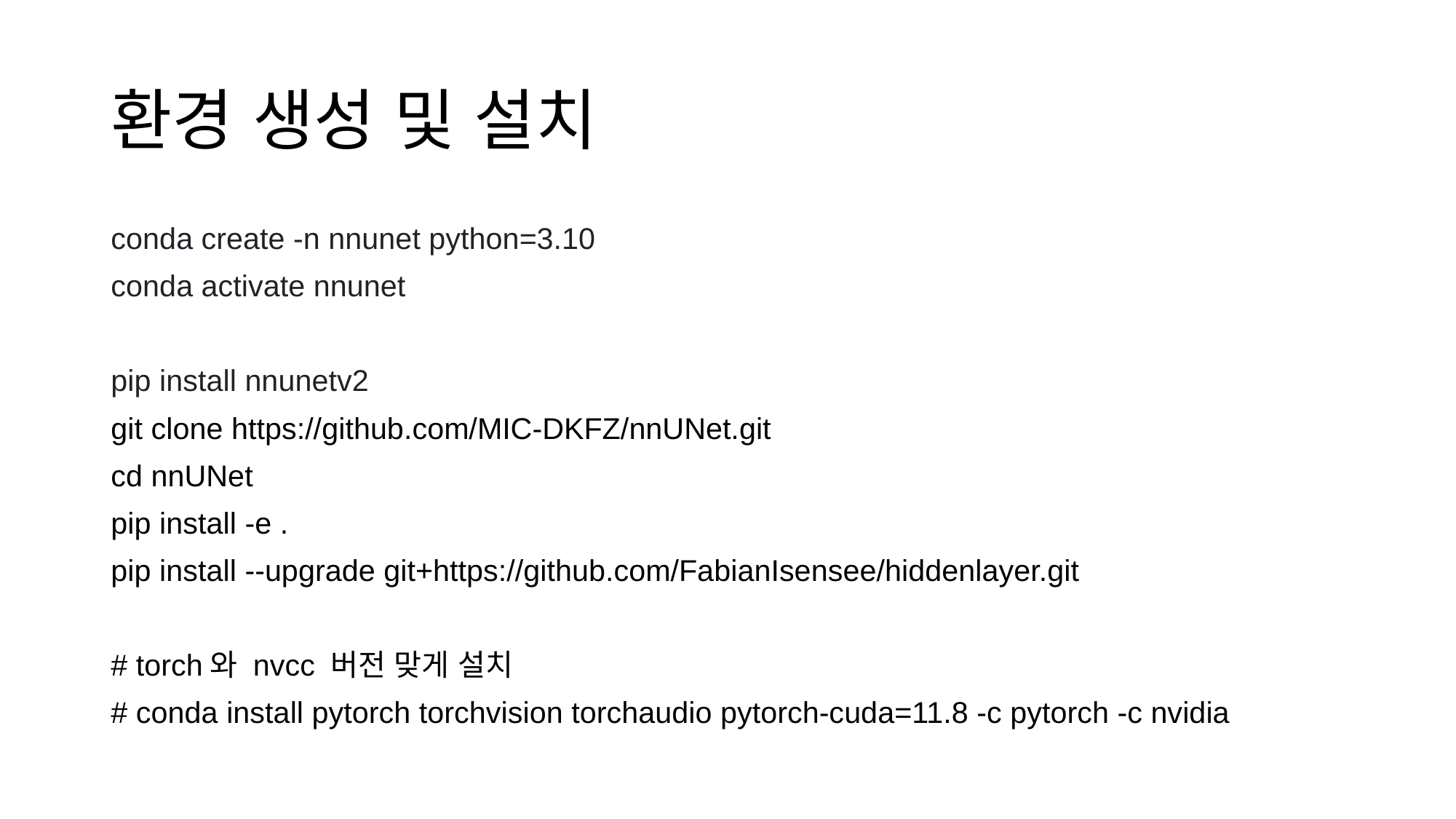

# 환경 생성 및 설치
conda create -n nnunet python=3.10
conda activate nnunet

pip install nnunetv2
git clone https://github.com/MIC-DKFZ/nnUNet.git
cd nnUNet
pip install -e .
pip install --upgrade git+https://github.com/FabianIsensee/hiddenlayer.git

# torch와 nvcc 버전 맞게 설치
# conda install pytorch torchvision torchaudio pytorch-cuda=11.8 -c pytorch -c nvidia